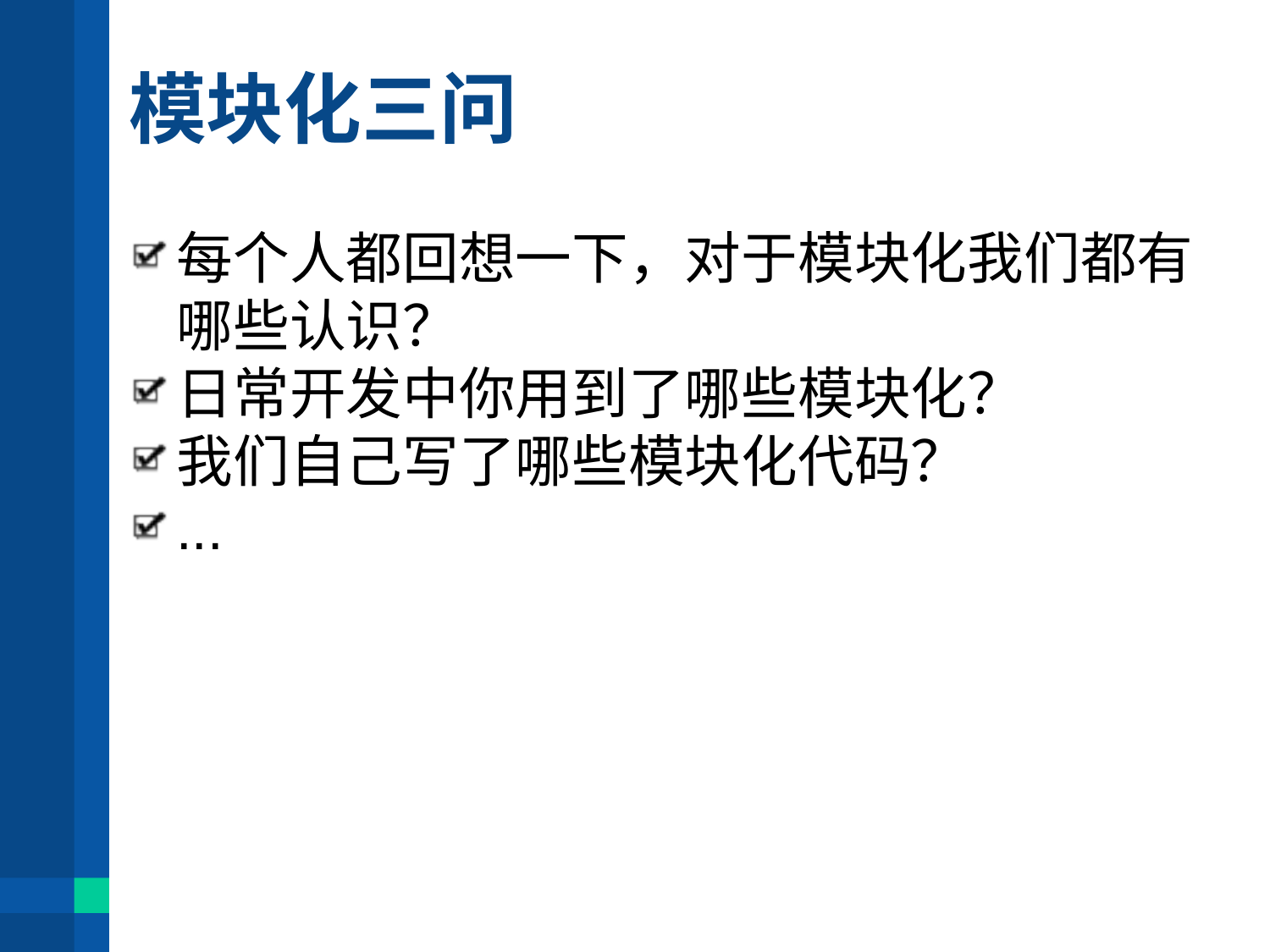

# 模块化三问
每个人都回想一下，对于模块化我们都有哪些认识？
日常开发中你用到了哪些模块化？
我们自己写了哪些模块化代码？
...